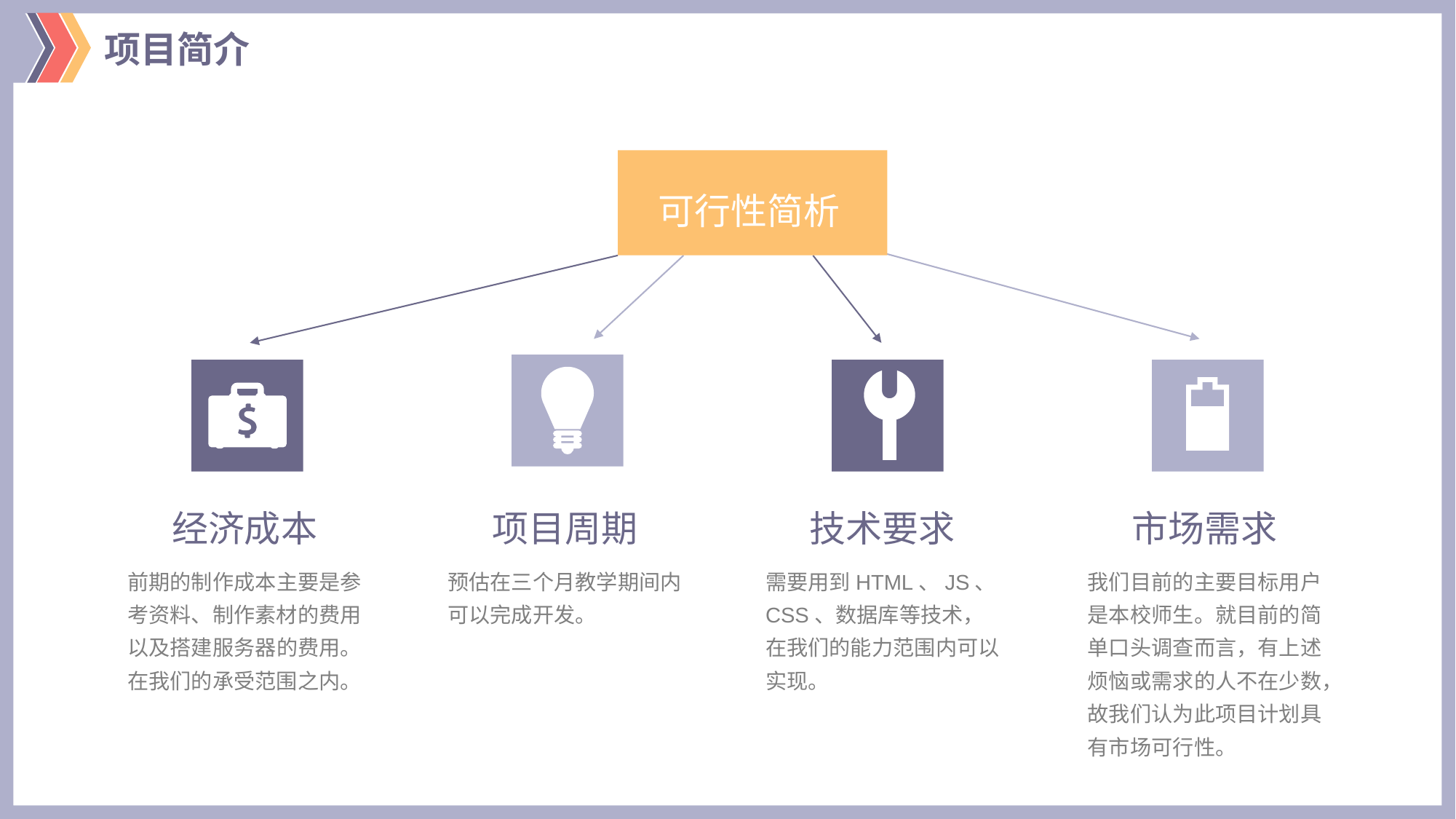

项目简介

可行性简析

经济成本
前期的制作成本主要是参考资料、制作素材的费用以及搭建服务器的费用。在我们的承受范围之内。
项目周期
预估在三个月教学期间内可以完成开发。
技术要求
需要用到HTML、JS、CSS、数据库等技术，在我们的能力范围内可以实现。
市场需求
我们目前的主要目标用户是本校师生。就目前的简单口头调查而言，有上述烦恼或需求的人不在少数，故我们认为此项目计划具有市场可行性。